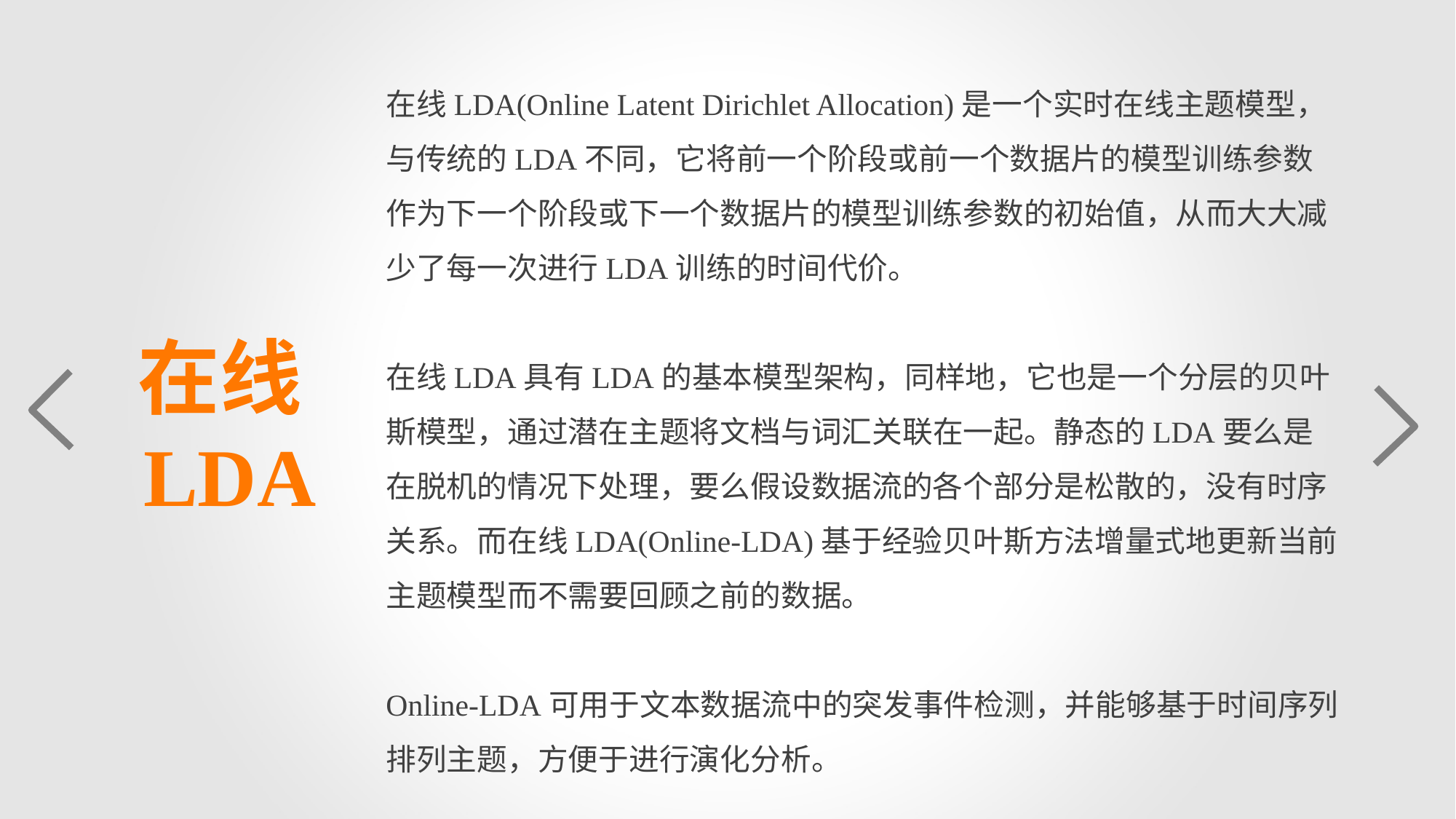

在线LDA(Online Latent Dirichlet Allocation)是一个实时在线主题模型，与传统的LDA不同，它将前一个阶段或前一个数据片的模型训练参数作为下一个阶段或下一个数据片的模型训练参数的初始值，从而大大减少了每一次进行LDA训练的时间代价。

在线LDA具有LDA的基本模型架构，同样地，它也是一个分层的贝叶斯模型，通过潜在主题将文档与词汇关联在一起。静态的LDA要么是在脱机的情况下处理，要么假设数据流的各个部分是松散的，没有时序关系。而在线LDA(Online-LDA)基于经验贝叶斯方法增量式地更新当前主题模型而不需要回顾之前的数据。

Online-LDA可用于文本数据流中的突发事件检测，并能够基于时间序列排列主题，方便于进行演化分析。
在线LDA